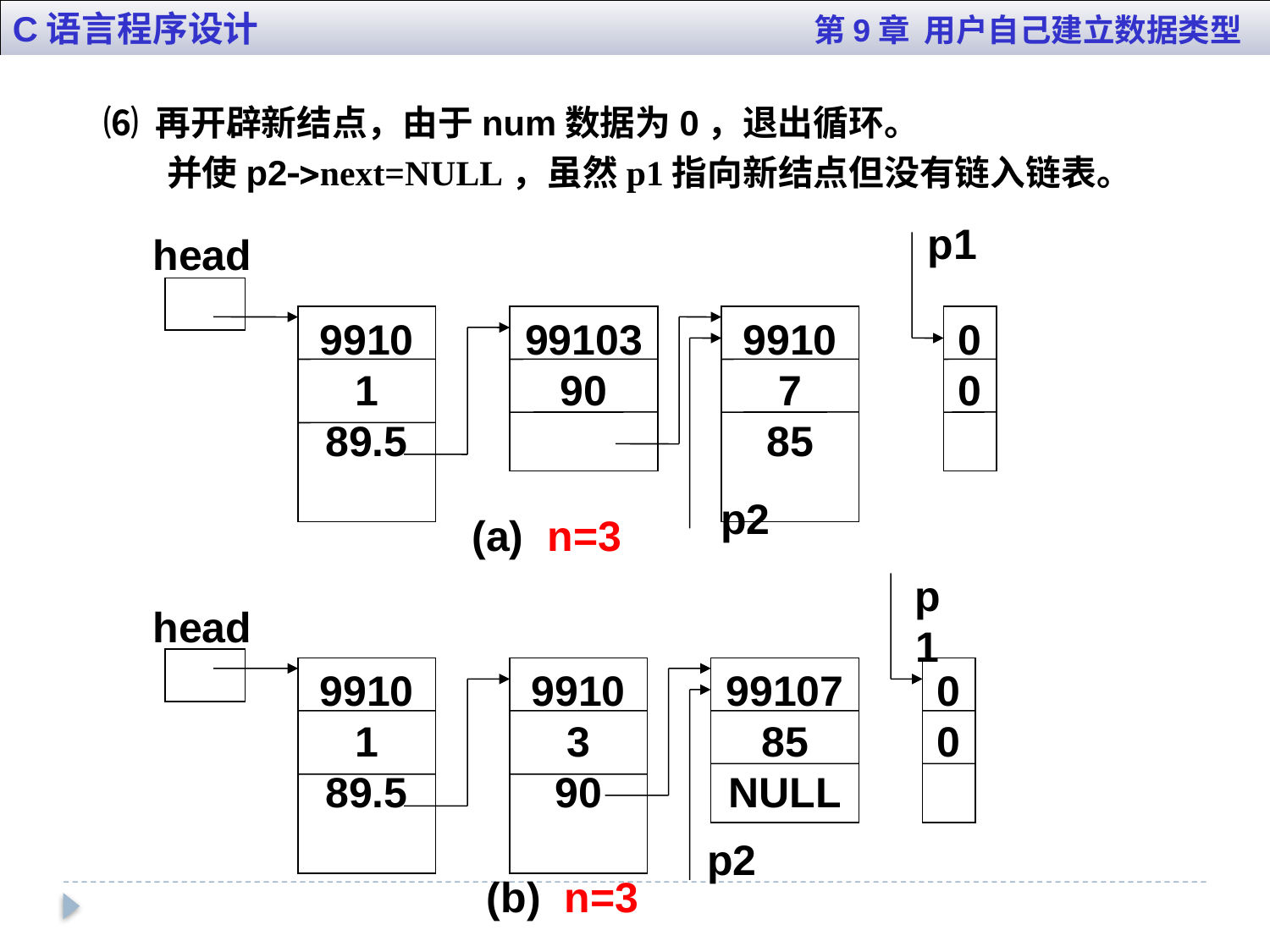

C语言程序设计                                                                     第9章  用户自己建立数据类型
⑹ 再开辟新结点，由于num数据为0，退出循环。
并使p2−>next=NULL，虽然p1指向新结点但没有链入链表。
p1
head

99101
89.5

99103
90

99107
85

0
0

p2
(a)  n=3
p1

head

99101
89.5

99103
90

99107
85
NULL
0
0

p2
(b)  n=3